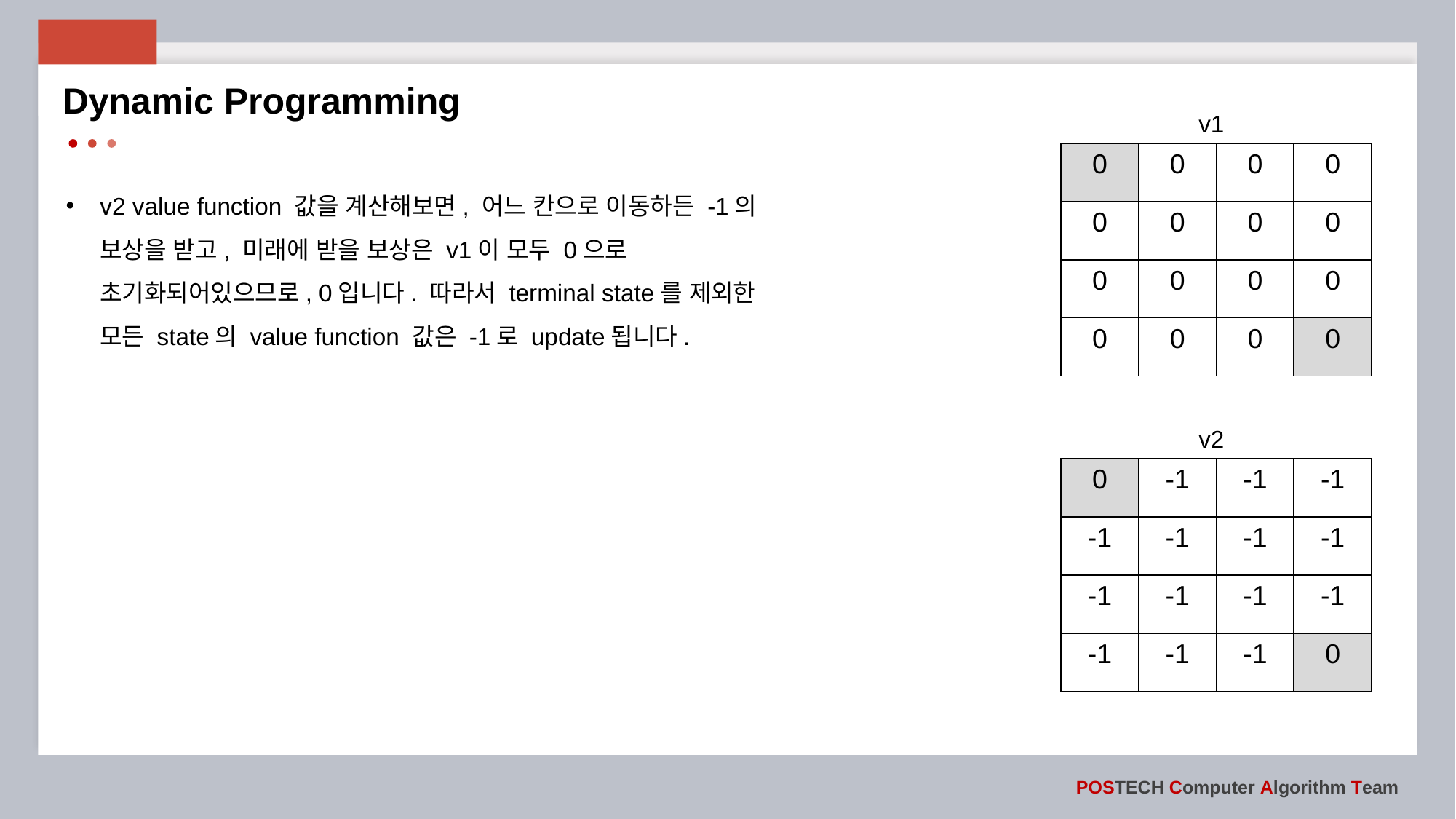

Dynamic Programming

v1
| 0 | 0 | 0 | 0 |
| --- | --- | --- | --- |
| 0 | 0 | 0 | 0 |
| 0 | 0 | 0 | 0 |
| 0 | 0 | 0 | 0 |
v2 value function 값을 계산해보면, 어느 칸으로 이동하든 -1의 보상을 받고, 미래에 받을 보상은 v1이 모두 0으로 초기화되어있으므로, 0입니다. 따라서 terminal state를 제외한 모든 state의 value function 값은 -1로 update됩니다.
v2
| 0 | -1 | -1 | -1 |
| --- | --- | --- | --- |
| -1 | -1 | -1 | -1 |
| -1 | -1 | -1 | -1 |
| -1 | -1 | -1 | 0 |